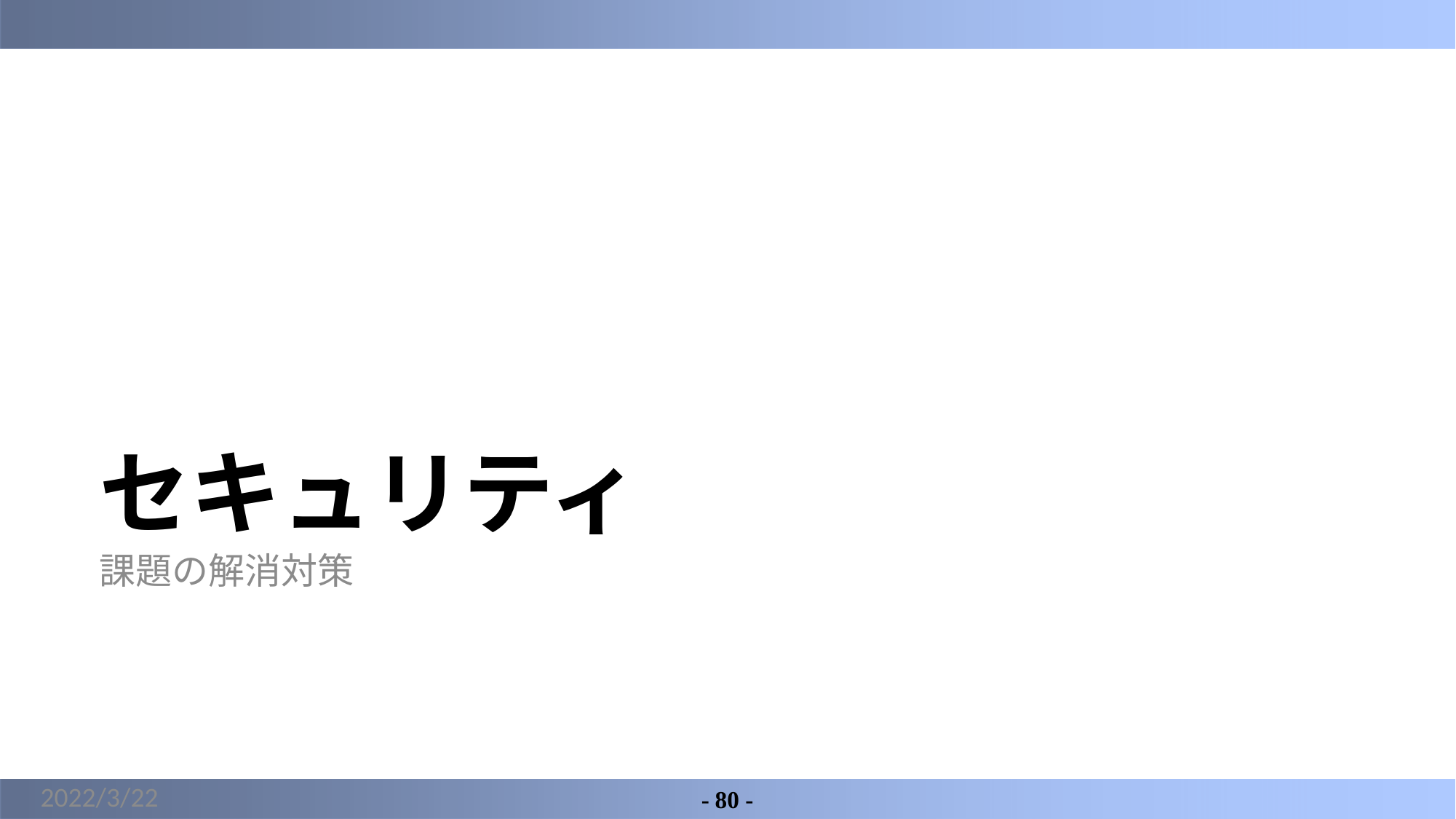

# セキュリティ
課題の解消対策
2022/3/22
- 80 -